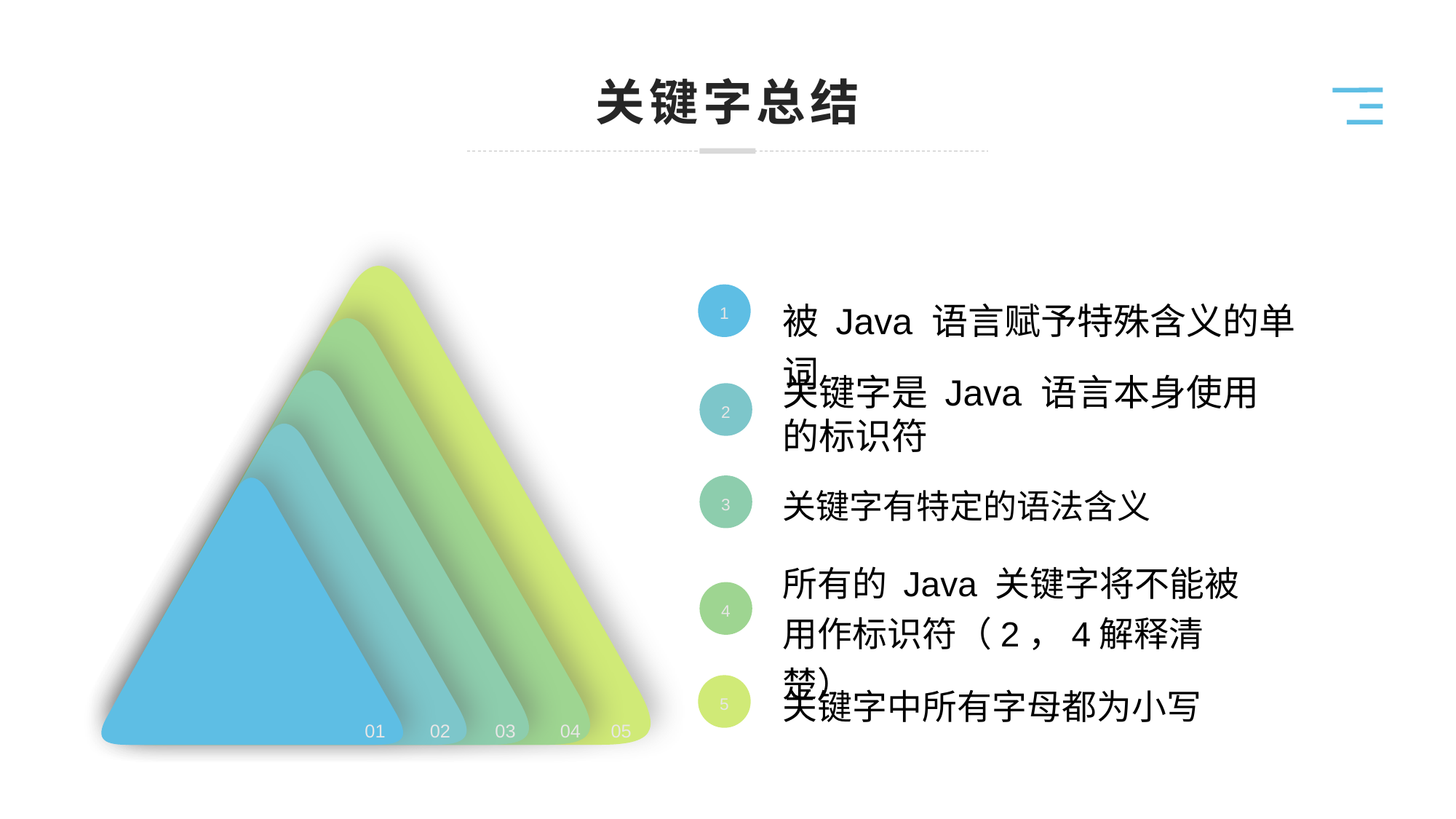

关键字总结

1
被 Java 语言赋予特殊含义的单词

关键字是 Java 语言本身使用的标识符
2

关键字有特定的语法含义

3
所有的 Java 关键字将不能被用作标识符（2，4解释清楚）

4
关键字中所有字母都为小写
5
01
02
03
04
05